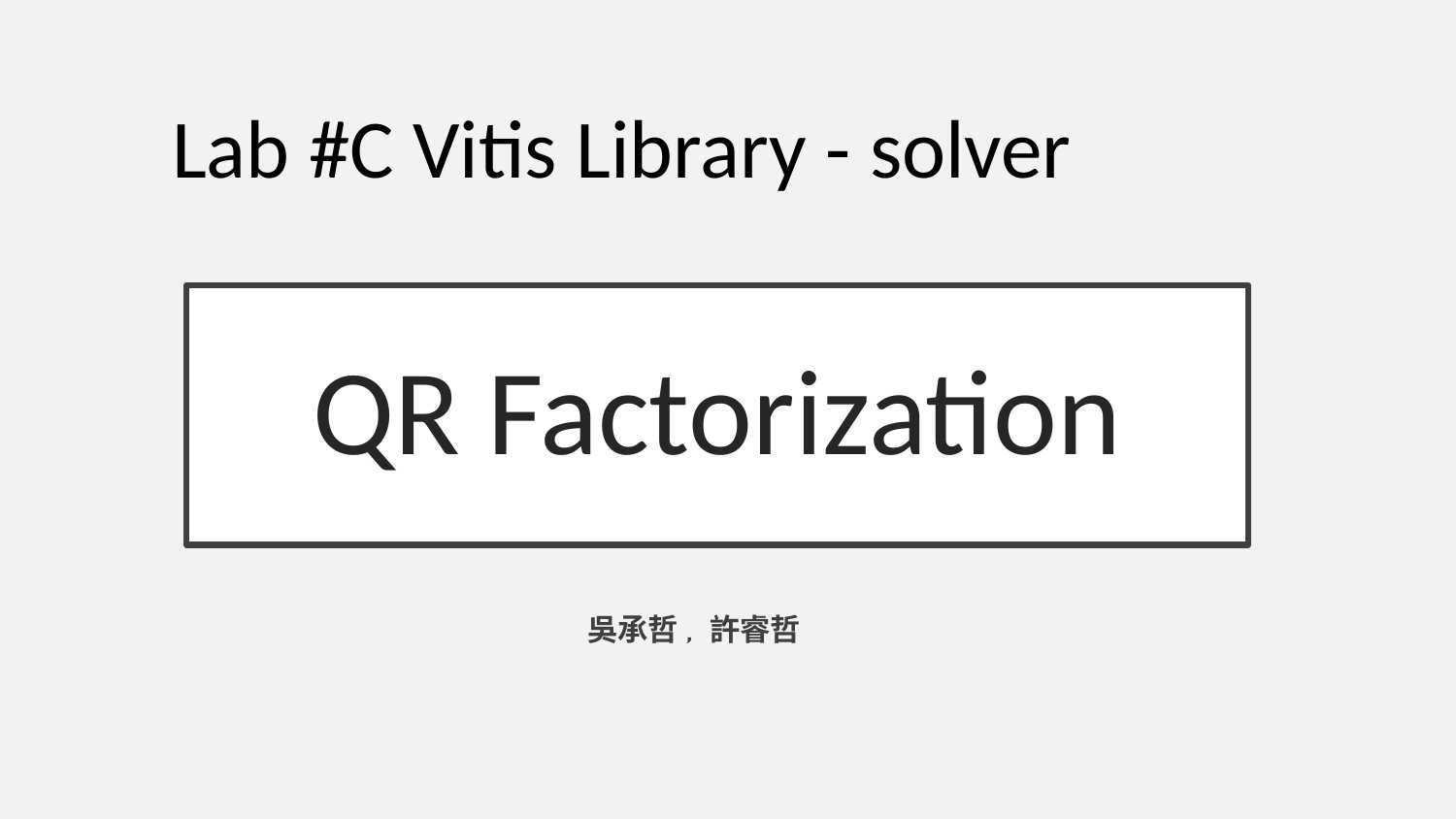

Lab #C Vitis Library - solver
# QR Factorization
吳承哲, 許睿哲